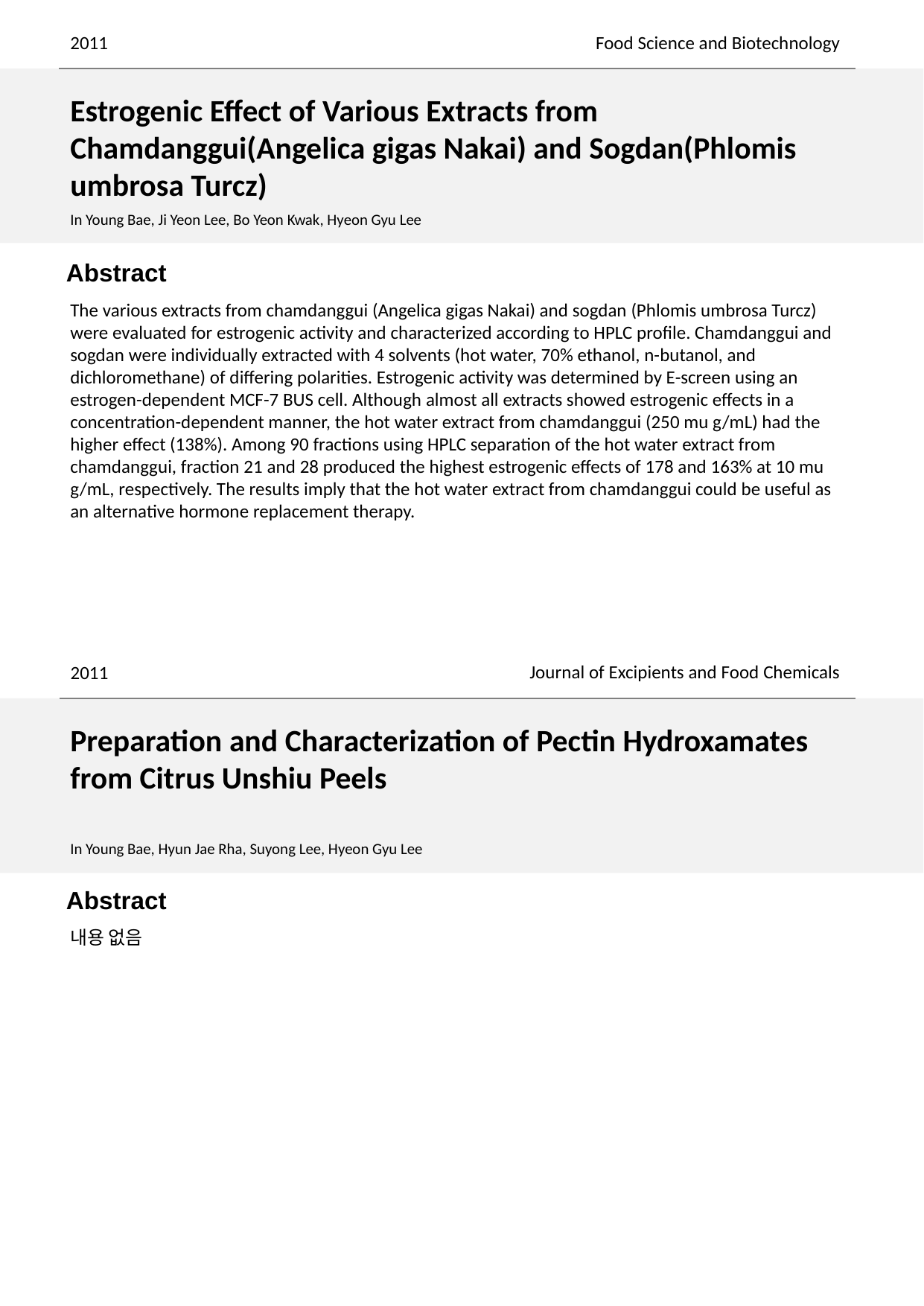

2011
 Food Science and Biotechnology
Estrogenic Effect of Various Extracts from Chamdanggui(Angelica gigas Nakai) and Sogdan(Phlomis umbrosa Turcz)
In Young Bae, Ji Yeon Lee, Bo Yeon Kwak, Hyeon Gyu Lee
The various extracts from chamdanggui (Angelica gigas Nakai) and sogdan (Phlomis umbrosa Turcz) were evaluated for estrogenic activity and characterized according to HPLC profile. Chamdanggui and sogdan were individually extracted with 4 solvents (hot water, 70% ethanol, n-butanol, and dichloromethane) of differing polarities. Estrogenic activity was determined by E-screen using an estrogen-dependent MCF-7 BUS cell. Although almost all extracts showed estrogenic effects in a concentration-dependent manner, the hot water extract from chamdanggui (250 mu g/mL) had the higher effect (138%). Among 90 fractions using HPLC separation of the hot water extract from chamdanggui, fraction 21 and 28 produced the highest estrogenic effects of 178 and 163% at 10 mu g/mL, respectively. The results imply that the hot water extract from chamdanggui could be useful as an alternative hormone replacement therapy.
Journal of Excipients and Food Chemicals
2011
Preparation and Characterization of Pectin Hydroxamates from Citrus Unshiu Peels
In Young Bae, Hyun Jae Rha, Suyong Lee, Hyeon Gyu Lee
내용 없음